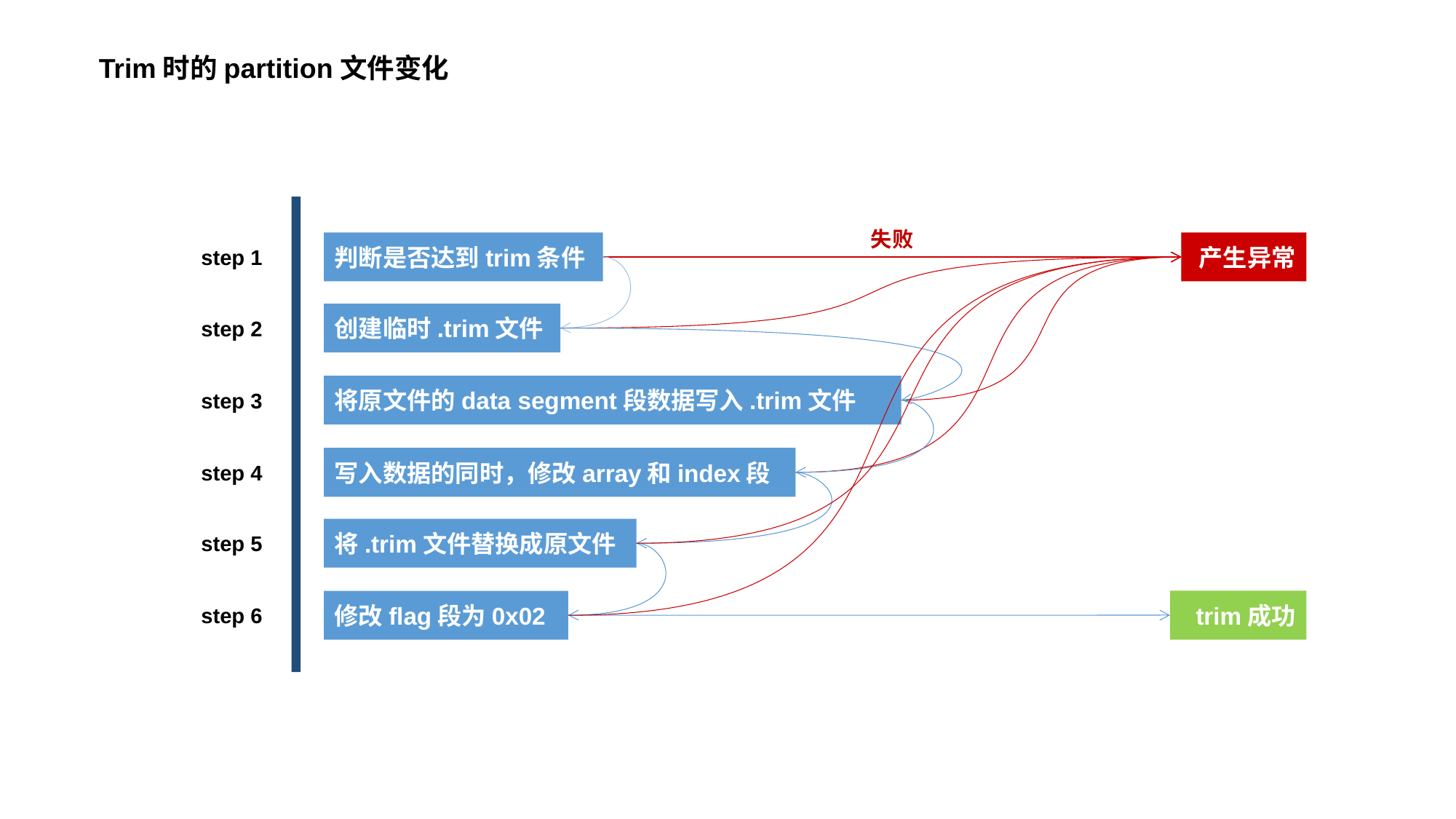

Trim时的partition文件变化

失败
判断是否达到trim条件
产生异常
step 1
创建临时.trim文件
step 2
将原文件的data segment段数据写入.trim文件
step 3
写入数据的同时，修改array和index段
step 4
将.trim文件替换成原文件
step 5
trim成功
修改flag段为0x02
step 6